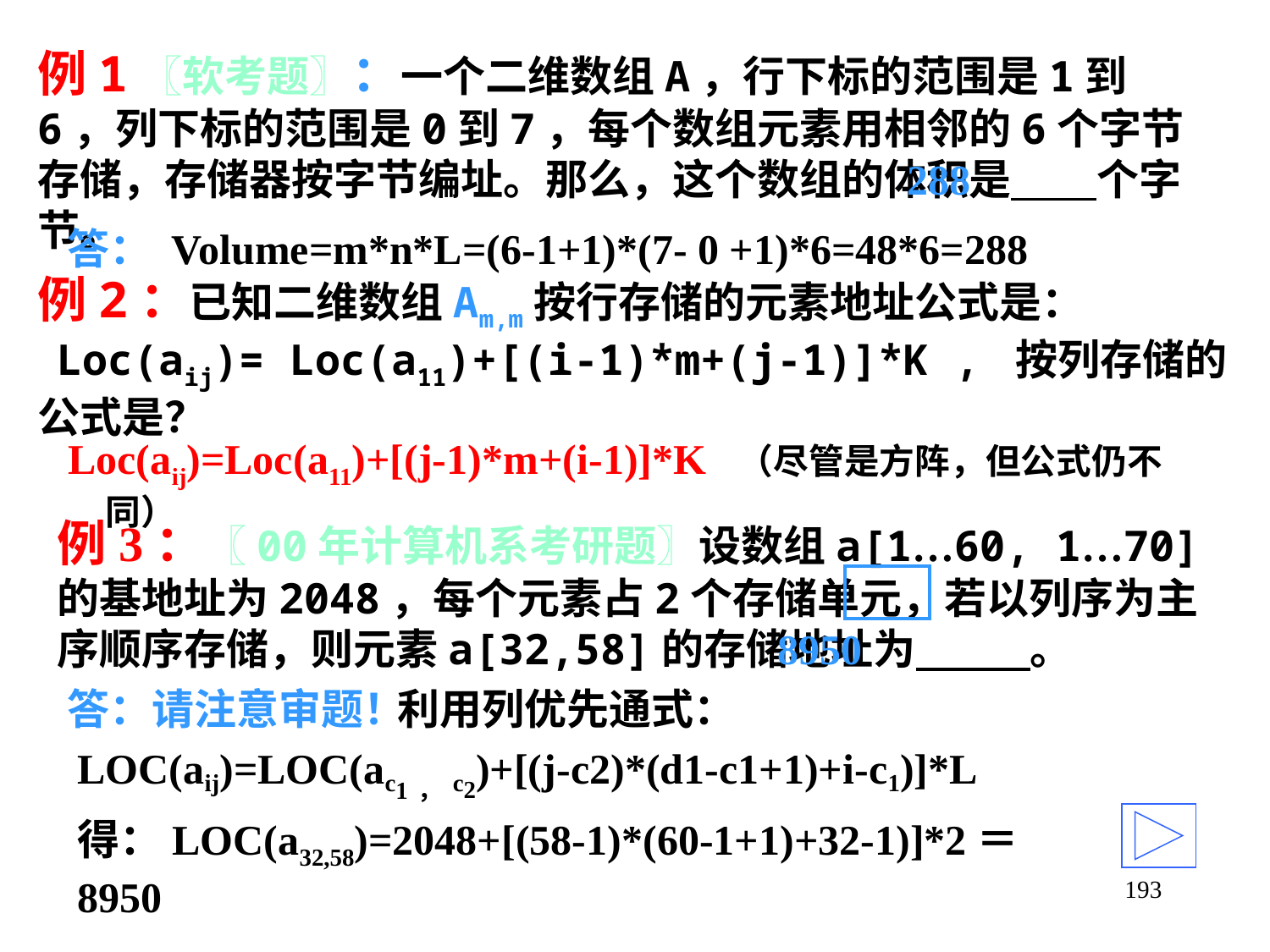

例1〖软考题〗：一个二维数组A，行下标的范围是1到6，列下标的范围是0到7，每个数组元素用相邻的6个字节存储，存储器按字节编址。那么，这个数组的体积是         个字节。
288
答： Volume=m*n*L=(6-1+1)*(7- 0 +1)*6=48*6=288
# 例2：已知二维数组Am,m按行存储的元素地址公式是： Loc(aij)= Loc(a11)+[(i-1)*m+(j-1)]*K , 按列存储的公式是？
 Loc(aij)=Loc(a11)+[(j-1)*m+(i-1)]*K  （尽管是方阵，但公式仍不同）
例3：〖00年计算机系考研题〗设数组a[1…60, 1…70]的基地址为2048，每个元素占2个存储单元，若以列序为主序顺序存储，则元素a[32,58]的存储地址为            。

8950
答：请注意审题！
利用列优先通式：
LOC(aij)=LOC(ac1，c2)+[(j-c2)*(d1-c1+1)+i-c1)]*L
得：LOC(a32,58)=2048+[(58-1)*(60-1+1)+32-1)]*2＝8950

193